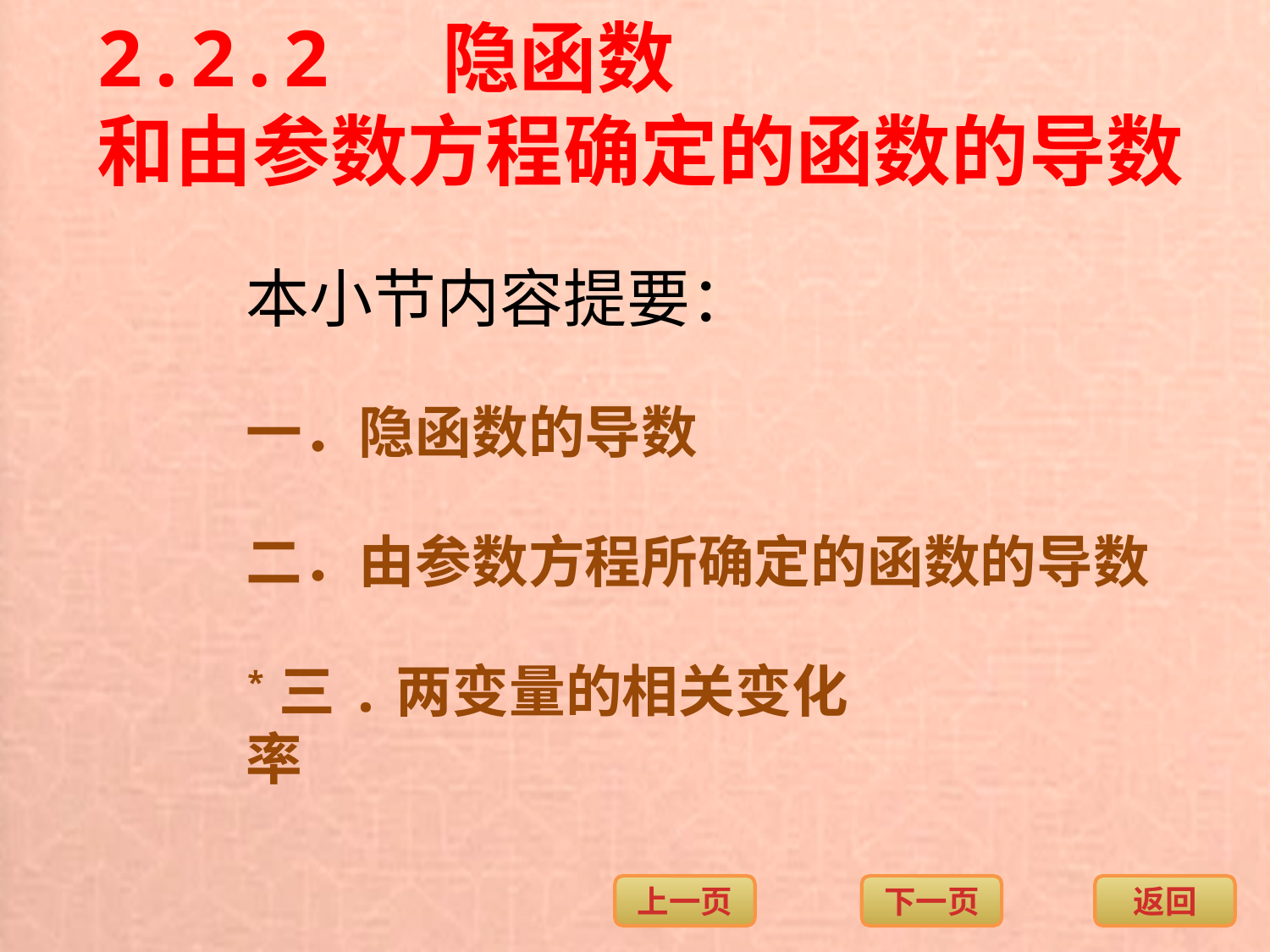

2.2.2  隐函数
和由参数方程确定的函数的导数
本小节内容提要：
一．隐函数的导数
二．由参数方程所确定的函数的导数
*三.两变量的相关变化率